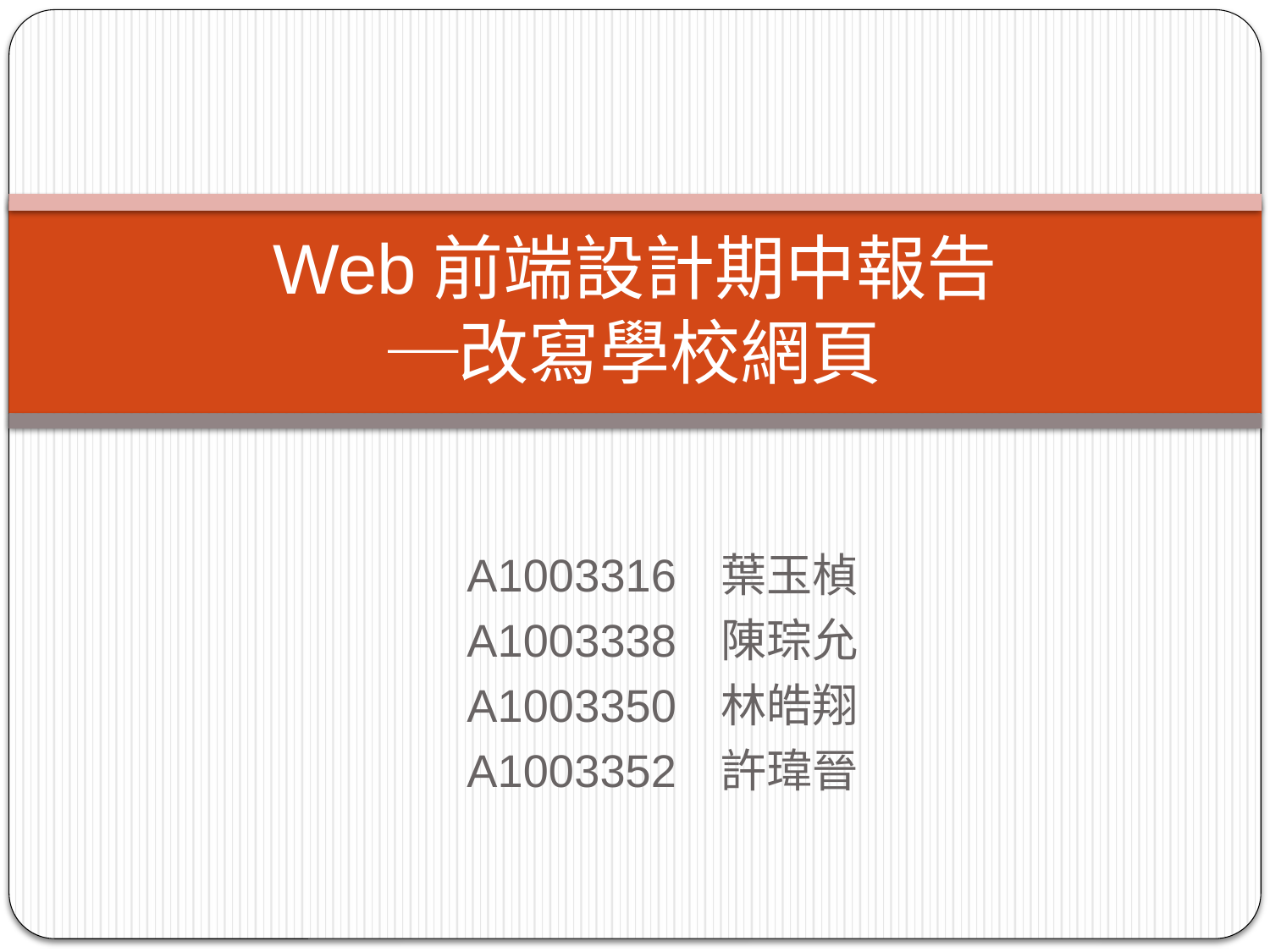

# Web前端設計期中報告 ─改寫學校網頁
A1003316	葉玉楨
A1003338	陳琮允
A1003350	林皓翔
A1003352	許瑋晉